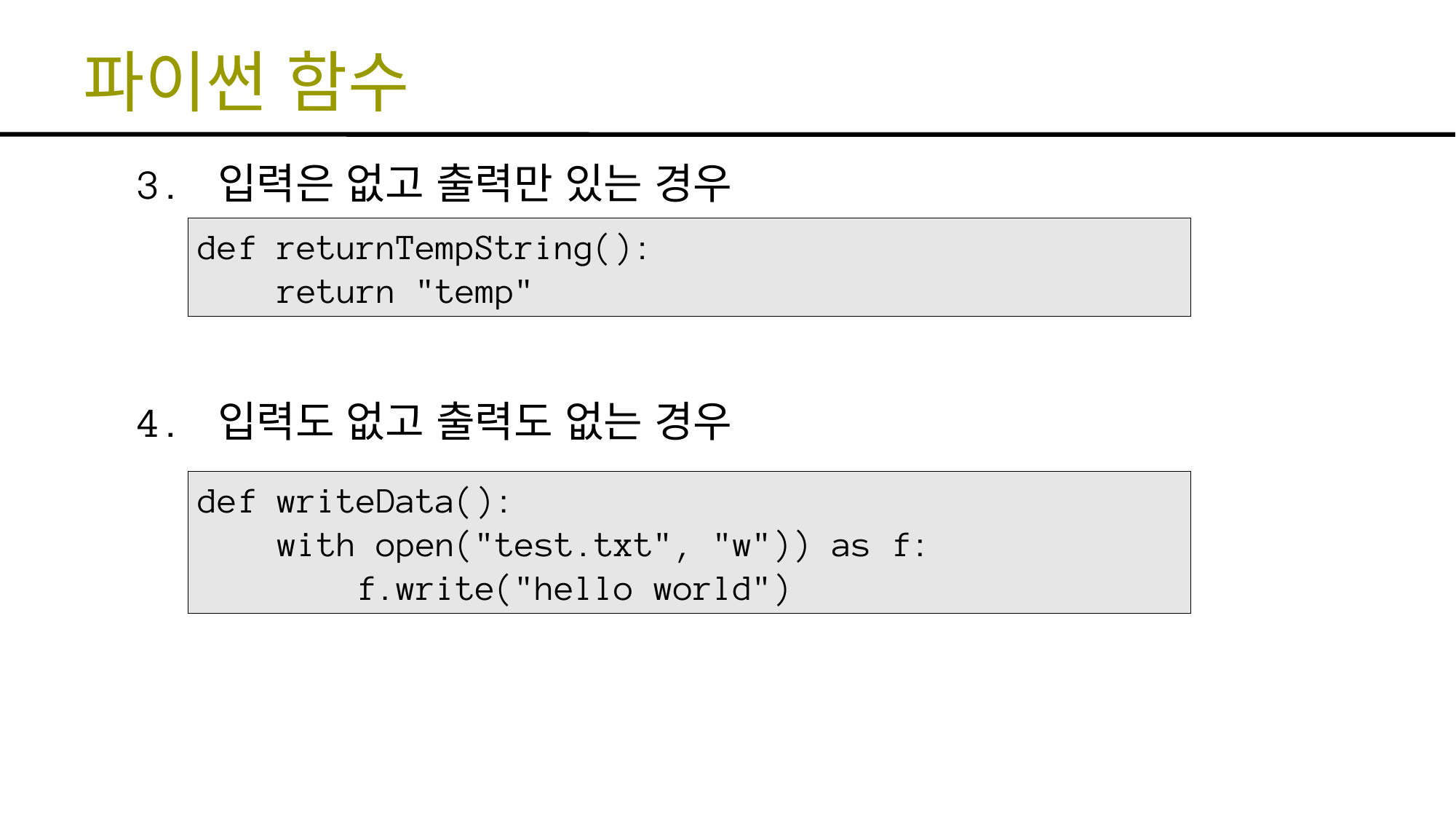

# 파이썬 함수
3. 입력은 없고 출력만 있는 경우

4. 입력도 없고 출력도 없는 경우

def returnTempString():
    return "temp"
def writeData():
    with open("test.txt", "w")) as f:
        f.write("hello world")